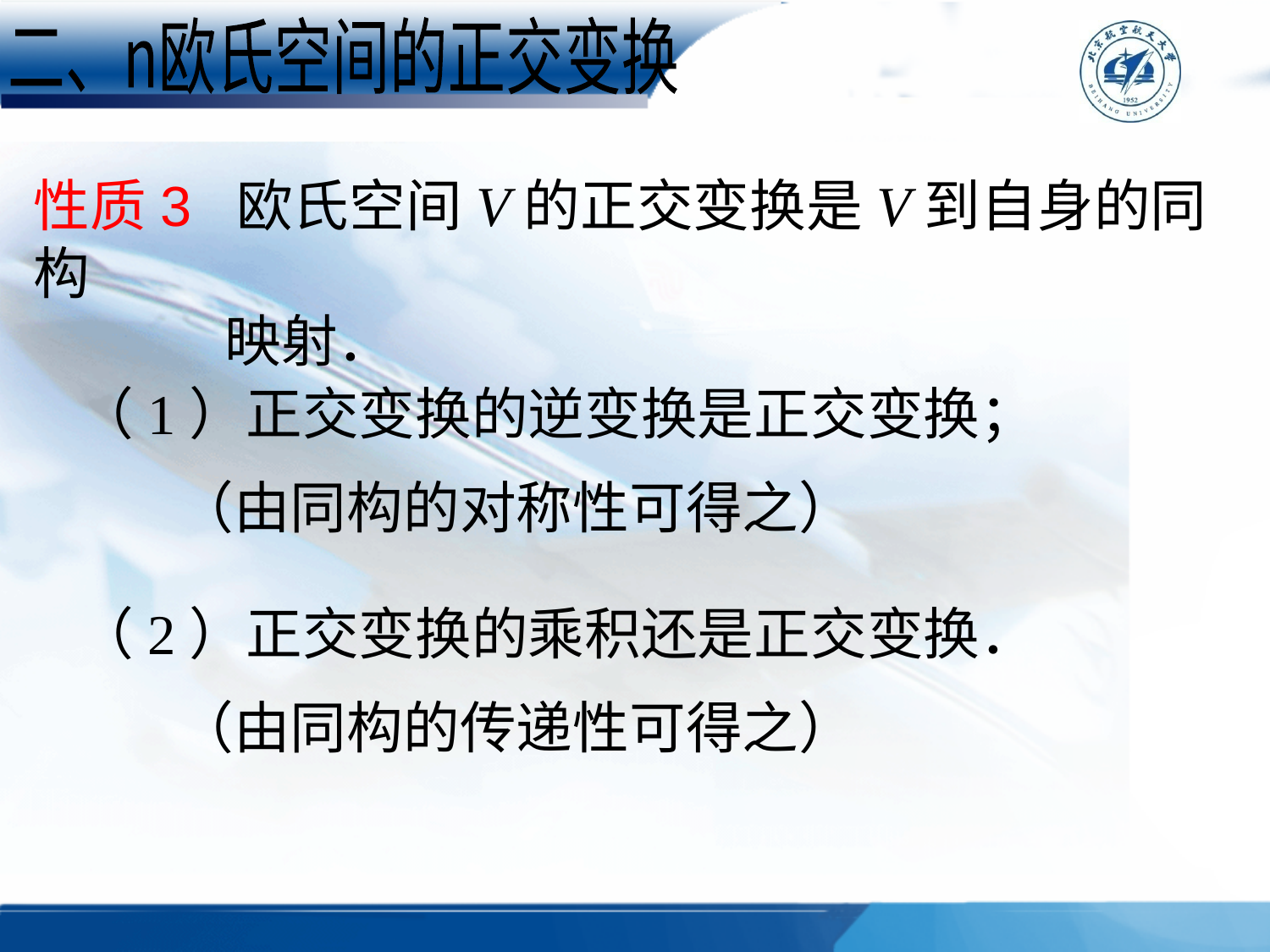

二、n欧氏空间的正交变换
性质3  欧氏空间V的正交变换是V到自身的同构
              映射．
（1）正交变换的逆变换是正交变换；
（由同构的对称性可得之）
（2）正交变换的乘积还是正交变换．
（由同构的传递性可得之）